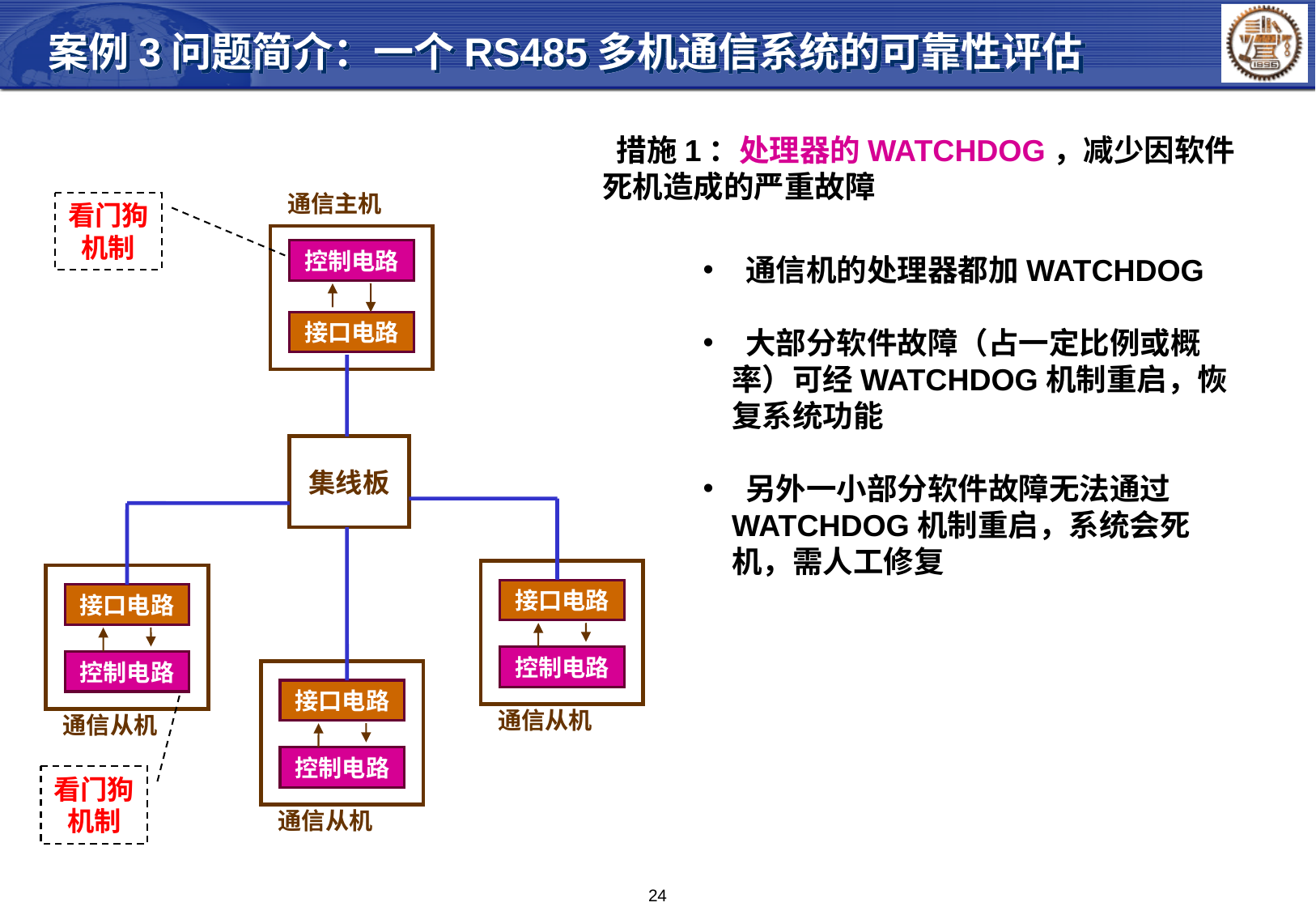

案例3问题简介：一个RS485多机通信系统的可靠性评估
 措施1：处理器的WATCHDOG，减少因软件死机造成的严重故障
通信主机

控制电路

接口电路
看门狗
机制
 通信机的处理器都加WATCHDOG

 大部分软件故障（占一定比例或概率）可经WATCHDOG机制重启，恢复系统功能

 另外一小部分软件故障无法通过WATCHDOG机制重启，系统会死机，需人工修复

集线板

接口电路

控制电路
通信从机

接口电路

控制电路
通信从机

接口电路

控制电路
通信从机
看门狗
机制
24